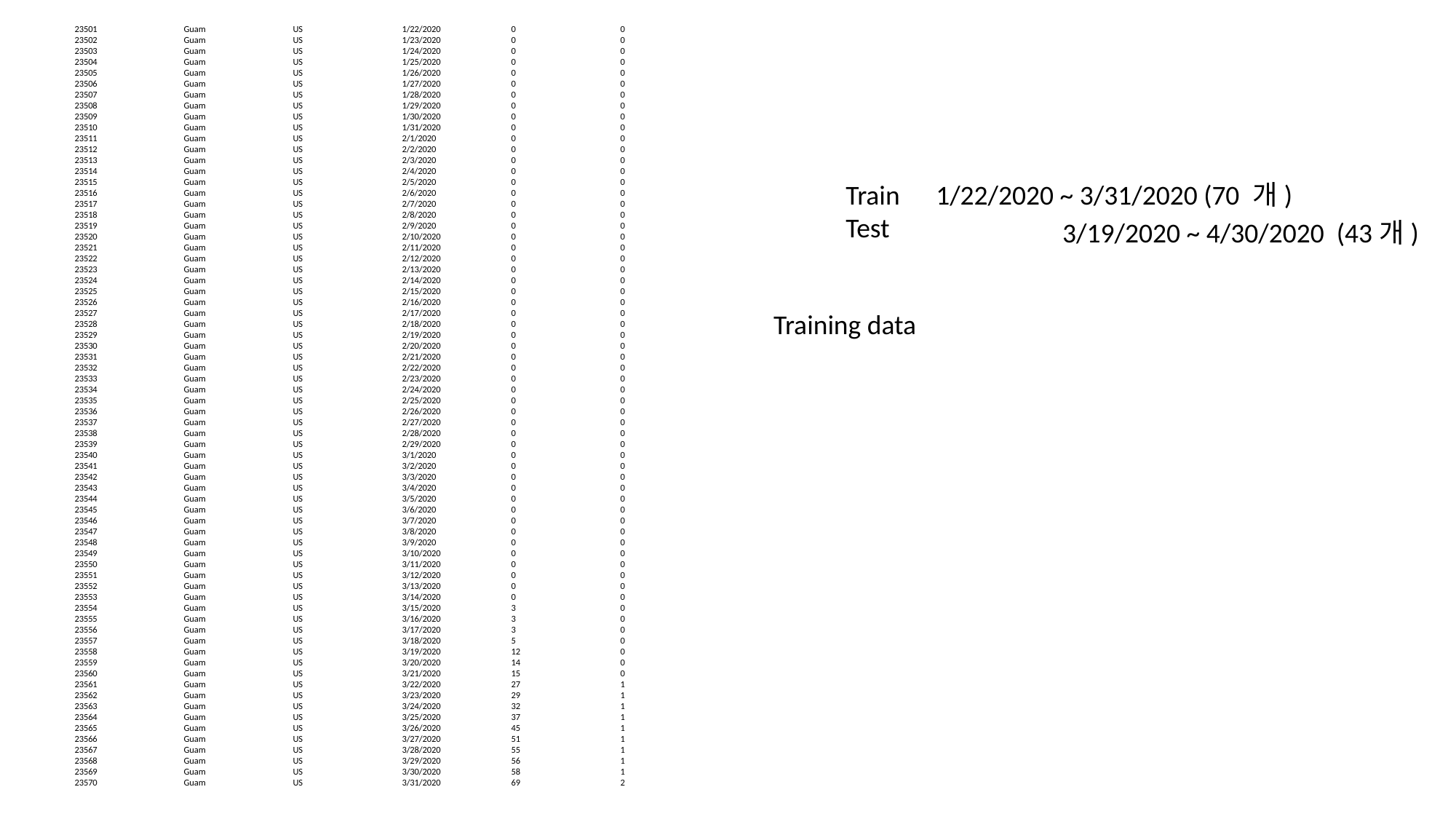

23501	Guam	US	1/22/2020	0	0
23502	Guam	US	1/23/2020	0	0
23503	Guam	US	1/24/2020	0	0
23504	Guam	US	1/25/2020	0	0
23505	Guam	US	1/26/2020	0	0
23506	Guam	US	1/27/2020	0	0
23507	Guam	US	1/28/2020	0	0
23508	Guam	US	1/29/2020	0	0
23509	Guam	US	1/30/2020	0	0
23510	Guam	US	1/31/2020	0	0
23511	Guam	US	2/1/2020	0	0
23512	Guam	US	2/2/2020	0	0
23513	Guam	US	2/3/2020	0	0
23514	Guam	US	2/4/2020	0	0
23515	Guam	US	2/5/2020	0	0
23516	Guam	US	2/6/2020	0	0
23517	Guam	US	2/7/2020	0	0
23518	Guam	US	2/8/2020	0	0
23519	Guam	US	2/9/2020	0	0
23520	Guam	US	2/10/2020	0	0
23521	Guam	US	2/11/2020	0	0
23522	Guam	US	2/12/2020	0	0
23523	Guam	US	2/13/2020	0	0
23524	Guam	US	2/14/2020	0	0
23525	Guam	US	2/15/2020	0	0
23526	Guam	US	2/16/2020	0	0
23527	Guam	US	2/17/2020	0	0
23528	Guam	US	2/18/2020	0	0
23529	Guam	US	2/19/2020	0	0
23530	Guam	US	2/20/2020	0	0
23531	Guam	US	2/21/2020	0	0
23532	Guam	US	2/22/2020	0	0
23533	Guam	US	2/23/2020	0	0
23534	Guam	US	2/24/2020	0	0
23535	Guam	US	2/25/2020	0	0
23536	Guam	US	2/26/2020	0	0
23537	Guam	US	2/27/2020	0	0
23538	Guam	US	2/28/2020	0	0
23539	Guam	US	2/29/2020	0	0
23540	Guam	US	3/1/2020	0	0
23541	Guam	US	3/2/2020	0	0
23542	Guam	US	3/3/2020	0	0
23543	Guam	US	3/4/2020	0	0
23544	Guam	US	3/5/2020	0	0
23545	Guam	US	3/6/2020	0	0
23546	Guam	US	3/7/2020	0	0
23547	Guam	US	3/8/2020	0	0
23548	Guam	US	3/9/2020	0	0
23549	Guam	US	3/10/2020	0	0
23550	Guam	US	3/11/2020	0	0
23551	Guam	US	3/12/2020	0	0
23552	Guam	US	3/13/2020	0	0
23553	Guam	US	3/14/2020	0	0
23554	Guam	US	3/15/2020	3	0
23555	Guam	US	3/16/2020	3	0
23556	Guam	US	3/17/2020	3	0
23557	Guam	US	3/18/2020	5	0
23558	Guam	US	3/19/2020	12	0
23559	Guam	US	3/20/2020	14	0
23560	Guam	US	3/21/2020	15	0
23561	Guam	US	3/22/2020	27	1
23562	Guam	US	3/23/2020	29	1
23563	Guam	US	3/24/2020	32	1
23564	Guam	US	3/25/2020	37	1
23565	Guam	US	3/26/2020	45	1
23566	Guam	US	3/27/2020	51	1
23567	Guam	US	3/28/2020	55	1
23568	Guam	US	3/29/2020	56	1
23569	Guam	US	3/30/2020	58	1
23570	Guam	US	3/31/2020	69	2
Train
Test
1/22/2020 ~ 3/31/2020 (70 개)
3/19/2020 ~ 4/30/2020  (43개)
Training data